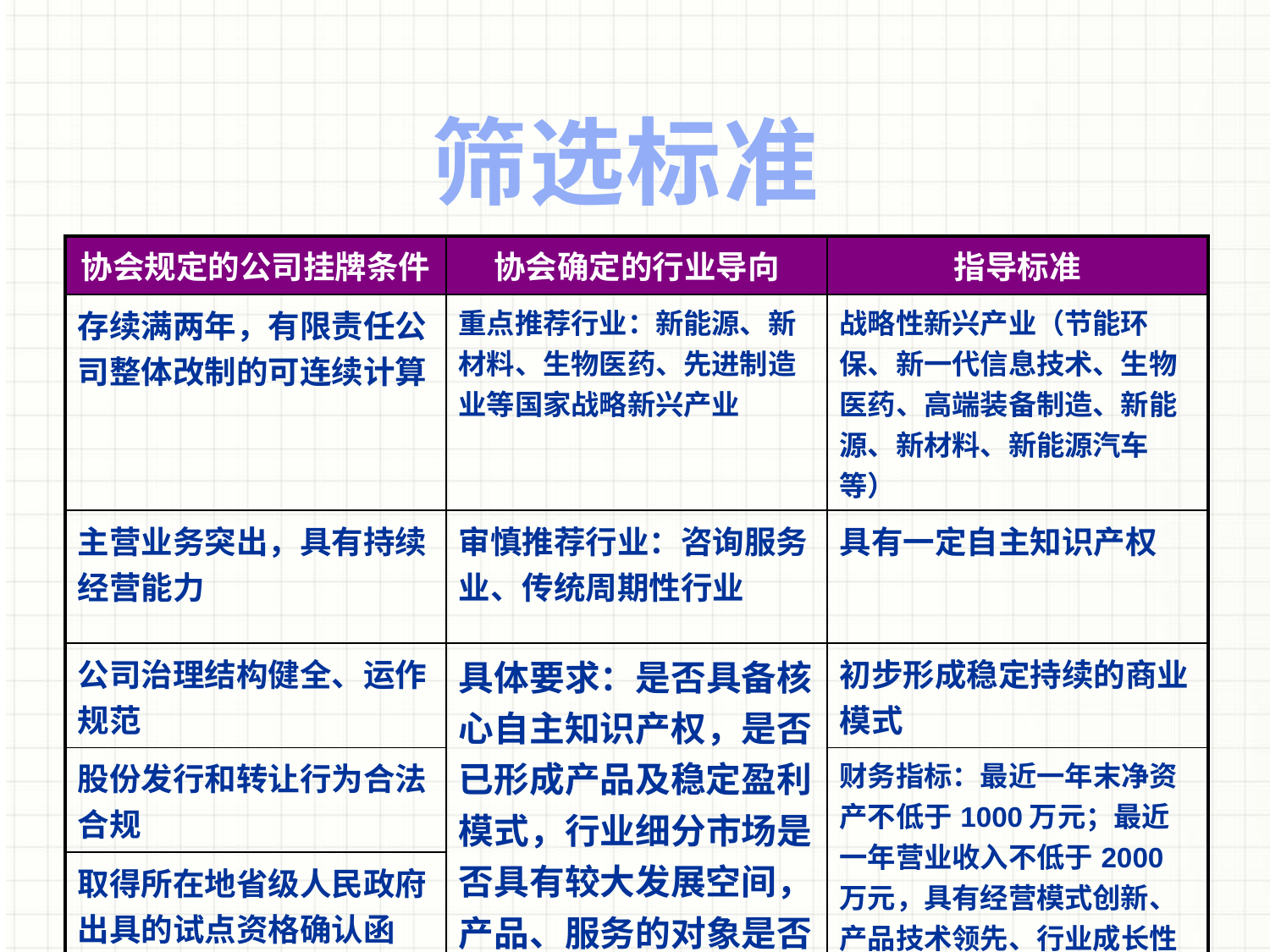

筛选标准
| 协会规定的公司挂牌条件 | 协会确定的行业导向 | 指导标准 |
| --- | --- | --- |
| 存续满两年，有限责任公司整体改制的可连续计算 | 重点推荐行业：新能源、新材料、生物医药、先进制造业等国家战略新兴产业 | 战略性新兴产业（节能环保、新一代信息技术、生物医药、高端装备制造、新能源、新材料、新能源汽车等） |
| 主营业务突出，具有持续经营能力 | 审慎推荐行业：咨询服务业、传统周期性行业 | 具有一定自主知识产权 |
| 公司治理结构健全、运作规范 | 具体要求：是否具备核心自主知识产权，是否已形成产品及稳定盈利模式，行业细分市场是否具有较大发展空间，产品、服务的对象是否属于国家大量投资或重点扶持的领域 | 初步形成稳定持续的商业模式 |
| 股份发行和转让行为合法合规 |  | 财务指标：最近一年末净资产不低于1000万元；最近一年营业收入不低于2000万元，具有经营模式创新、产品技术领先、行业成长性高的企业可以不受以上财务指标限制 |
| 取得所在地省级人民政府出具的试点资格确认函 |  |  |
| 无盈利要求 |  |  |